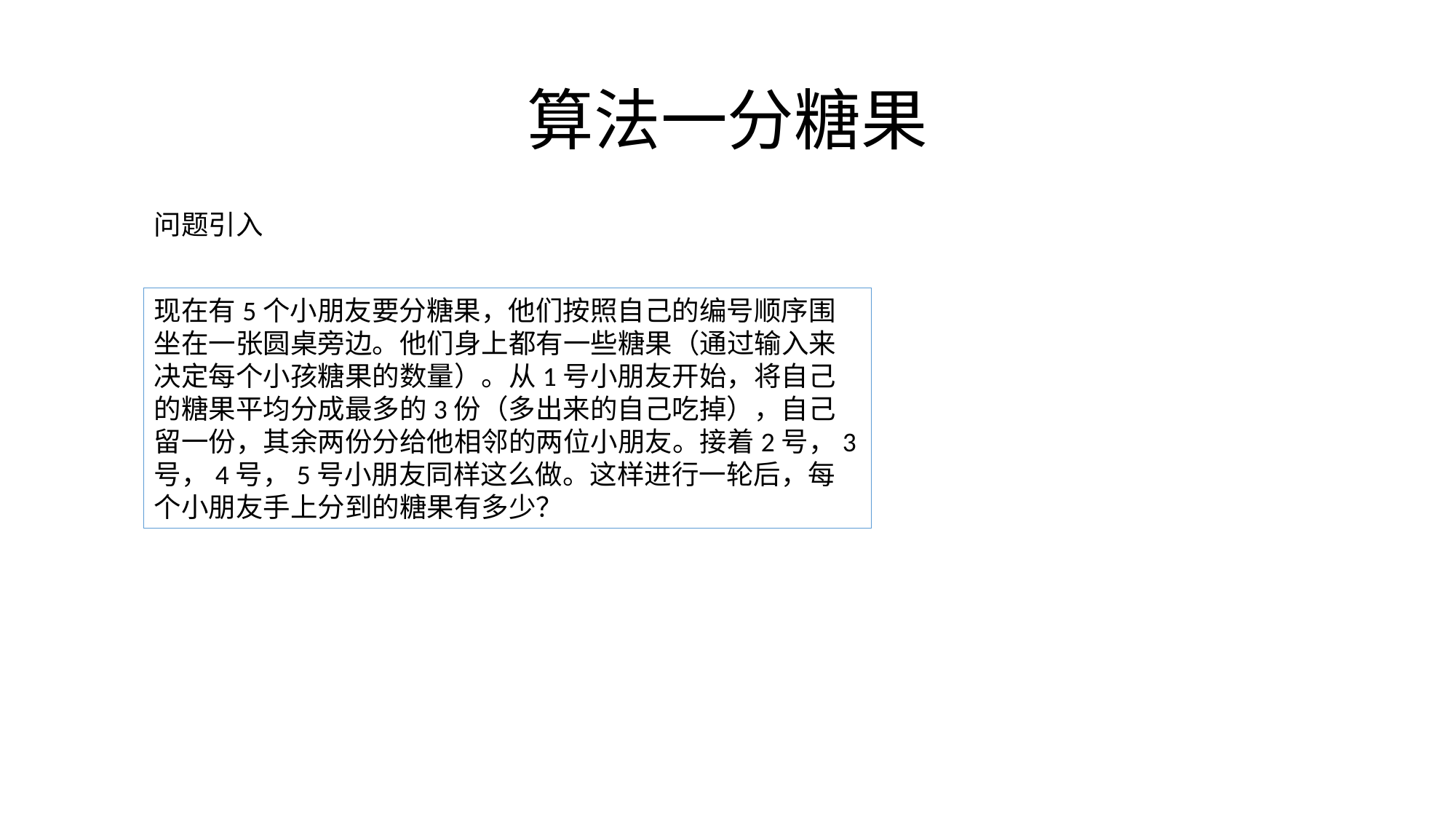

# 算法一分糖果
问题引入
现在有5个小朋友要分糖果，他们按照自己的编号顺序围坐在一张圆桌旁边。他们身上都有一些糖果（通过输入来决定每个小孩糖果的数量）。从1号小朋友开始，将自己的糖果平均分成最多的3份（多出来的自己吃掉），自己留一份，其余两份分给他相邻的两位小朋友。接着2号，3号，4号，5号小朋友同样这么做。这样进行一轮后，每个小朋友手上分到的糖果有多少？